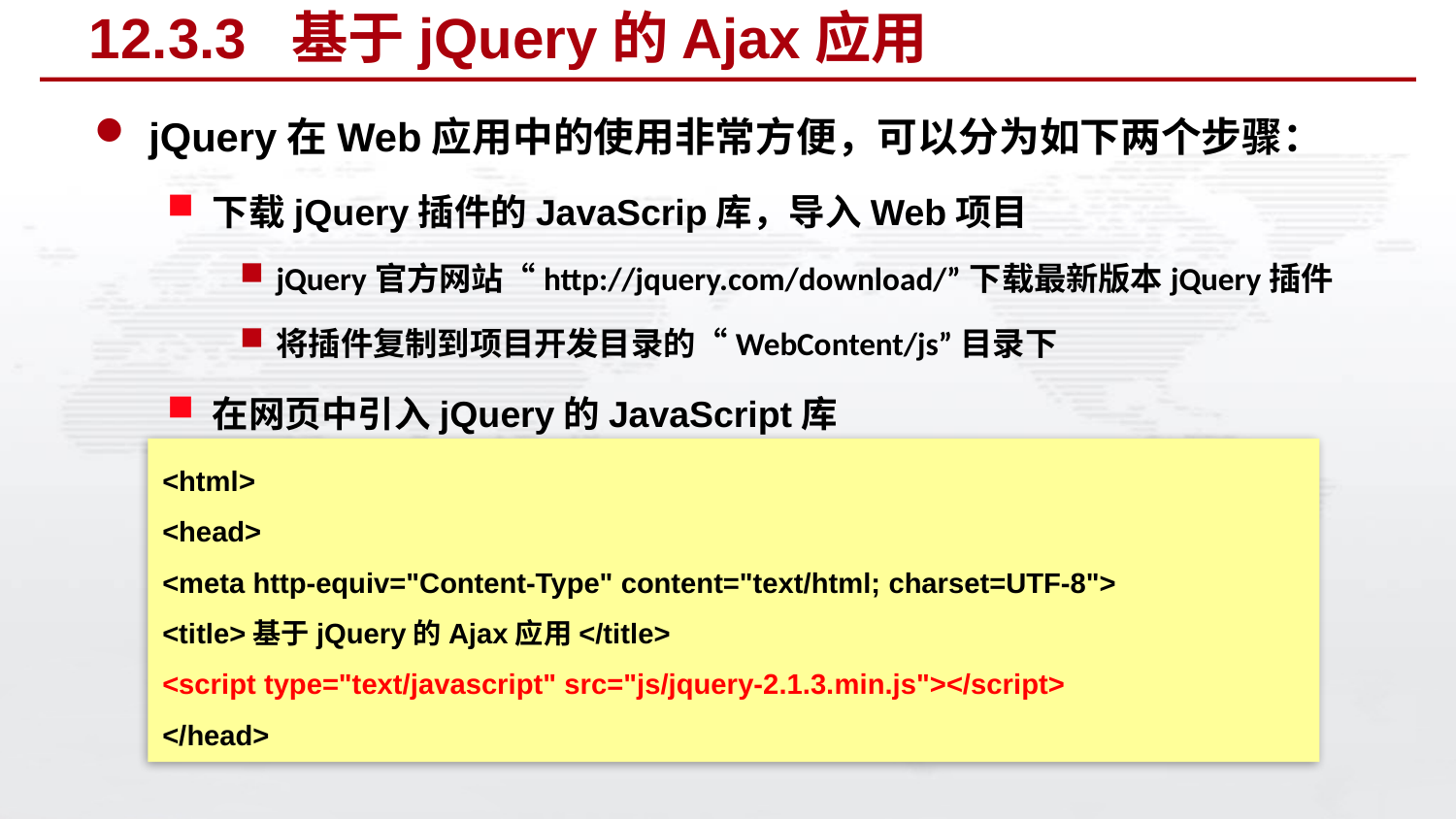

# 12.3.3  基于jQuery的Ajax应用
jQuery在Web应用中的使用非常方便，可以分为如下两个步骤：
下载jQuery插件的JavaScrip库，导入Web项目
jQuery官方网站“http://jquery.com/download/”下载最新版本jQuery插件
将插件复制到项目开发目录的“WebContent/js”目录下
在网页中引入jQuery的JavaScript库

<html>
<head>
<meta http-equiv="Content-Type" content="text/html; charset=UTF-8">
<title>基于jQuery的Ajax应用</title>
<script type="text/javascript" src="js/jquery-2.1.3.min.js"></script>
</head>